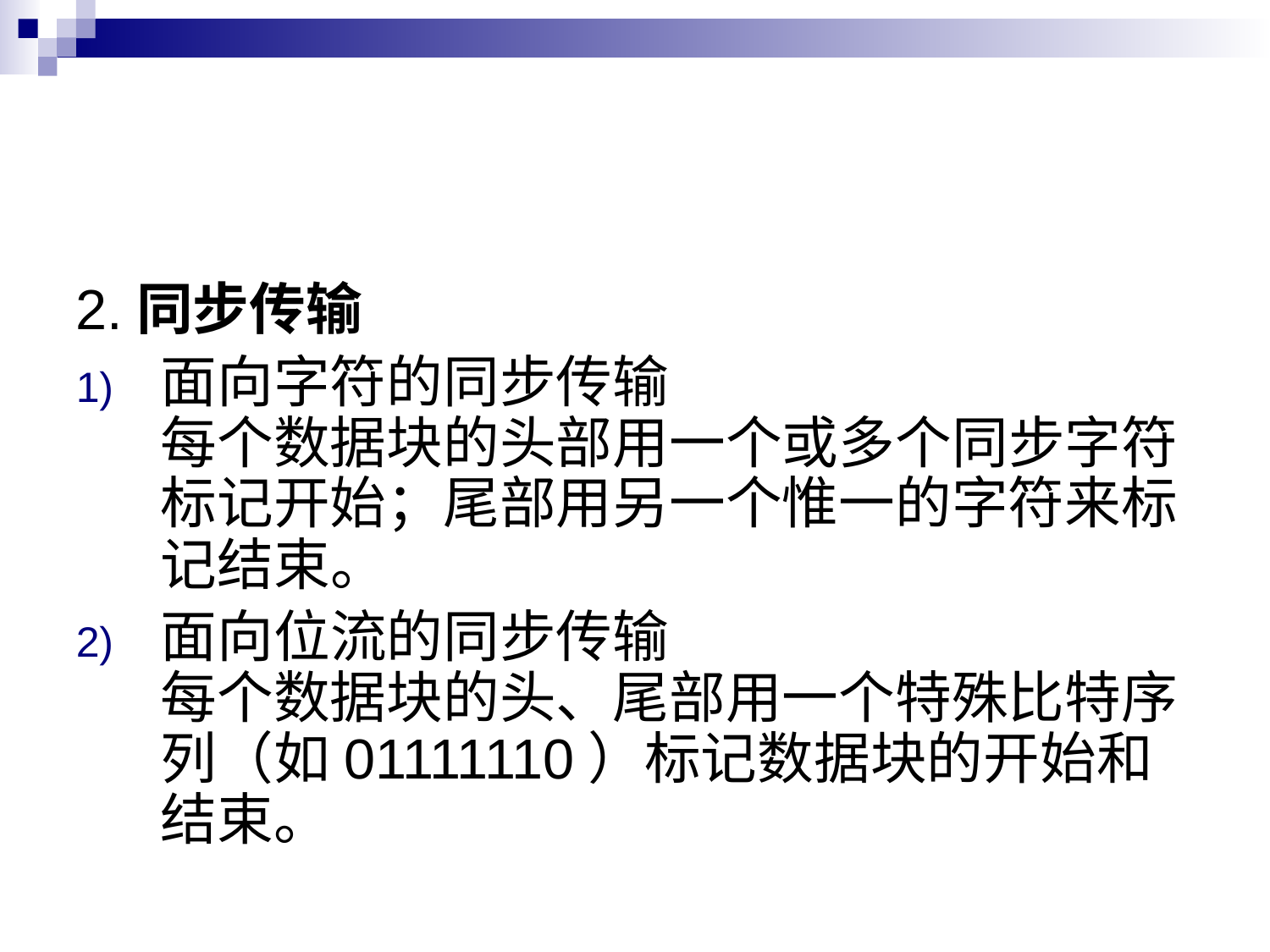

#
2.同步传输
面向字符的同步传输
每个数据块的头部用一个或多个同步字符标记开始；尾部用另一个惟一的字符来标记结束。
面向位流的同步传输
每个数据块的头、尾部用一个特殊比特序列（如01111110）标记数据块的开始和结束。